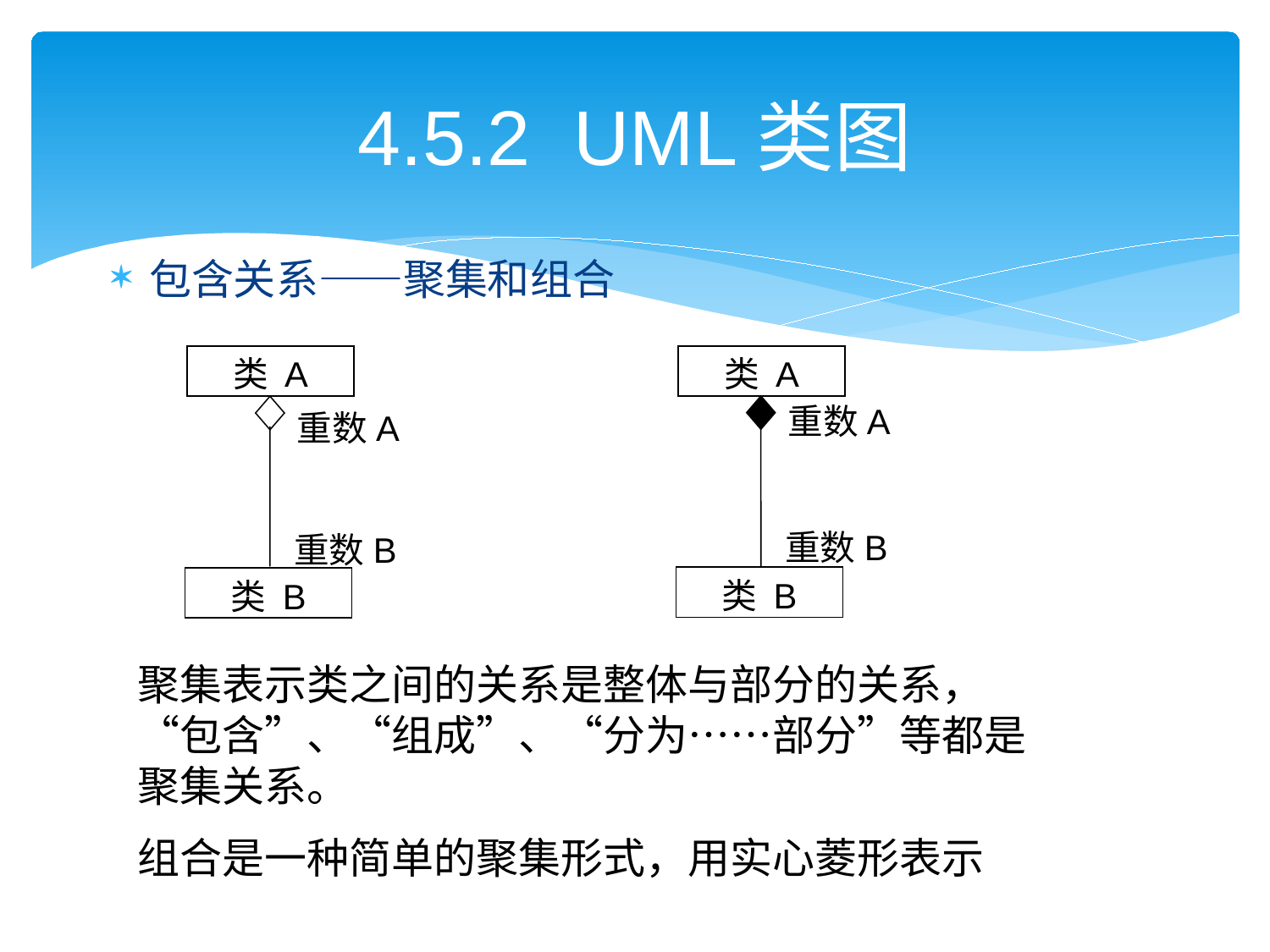

# 4.5.2  UML类图
包含关系——聚集和组合
类 A
类 A
重数A

重数A

重数B
重数B
类 B
类 B
聚集表示类之间的关系是整体与部分的关系，“包含”、“组成”、“分为……部分”等都是聚集关系。
组合是一种简单的聚集形式，用实心菱形表示